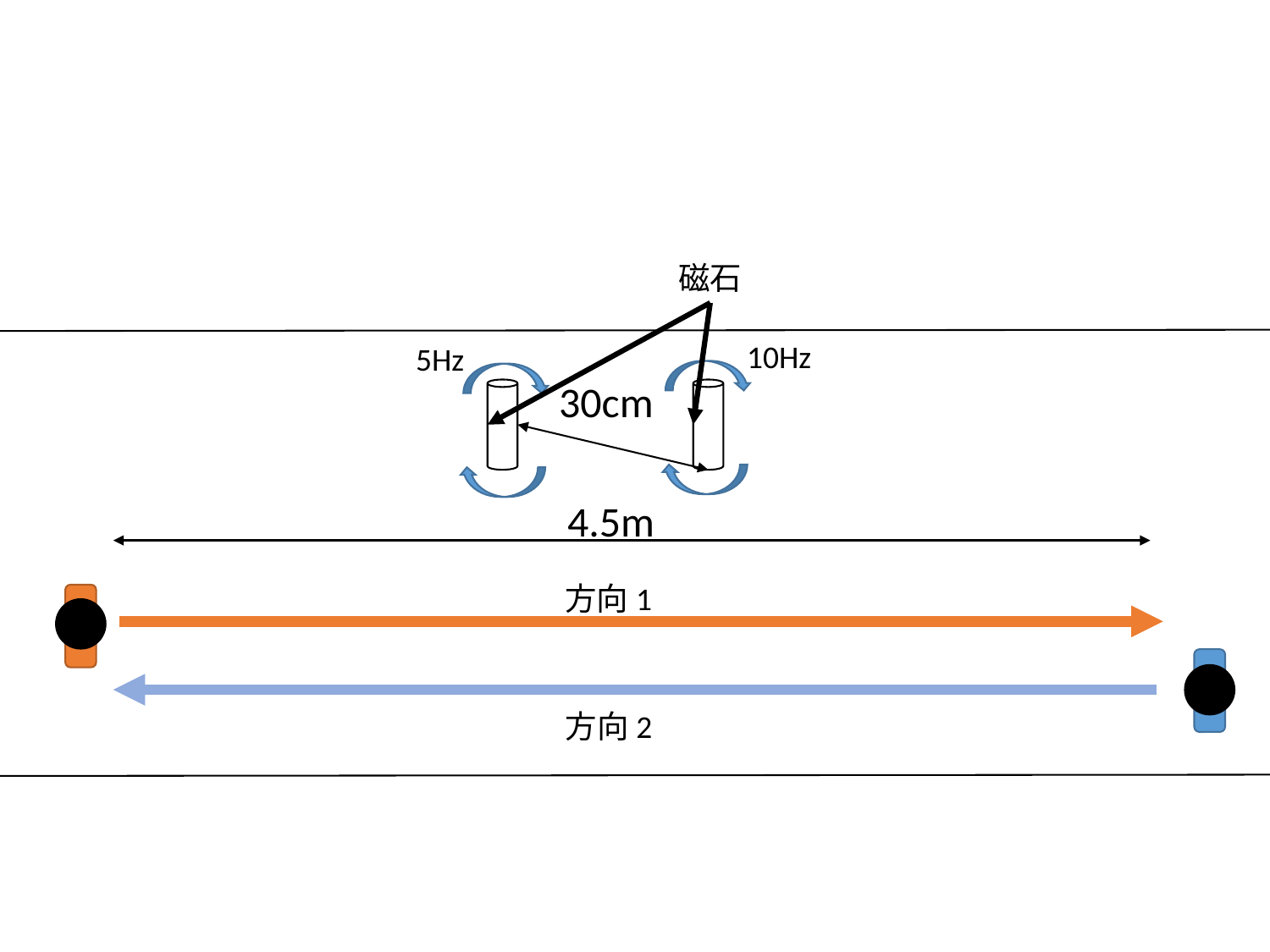

#
磁石
10Hz
5Hz

30cm

4.5m
方向1

方向2